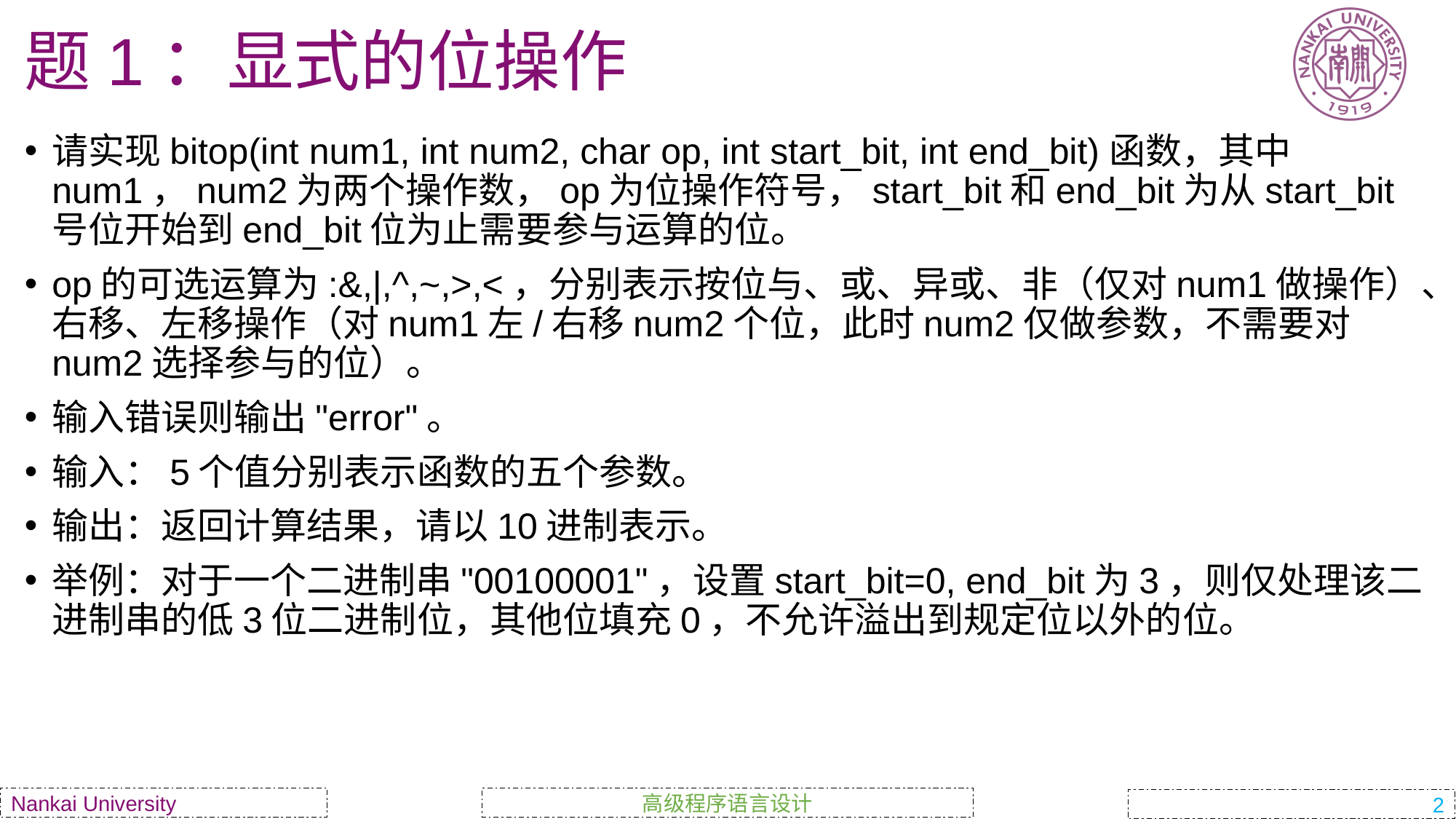

# 题1：显式的位操作
请实现bitop(int num1, int num2, char op, int start_bit, int end_bit)函数，其中num1，num2为两个操作数，op为位操作符号，start_bit和end_bit为从start_bit号位开始到end_bit位为止需要参与运算的位。
op的可选运算为:&,|,^,~,>,<，分别表示按位与、或、异或、非（仅对num1做操作）、右移、左移操作（对num1左/右移num2个位，此时num2仅做参数，不需要对num2选择参与的位）。
输入错误则输出"error"。
输入：5个值分别表示函数的五个参数。
输出：返回计算结果，请以10进制表示。
举例：对于一个二进制串"00100001"，设置start_bit=0, end_bit为3，则仅处理该二进制串的低3位二进制位，其他位填充0，不允许溢出到规定位以外的位。
高级程序语言设计
Nankai University
2